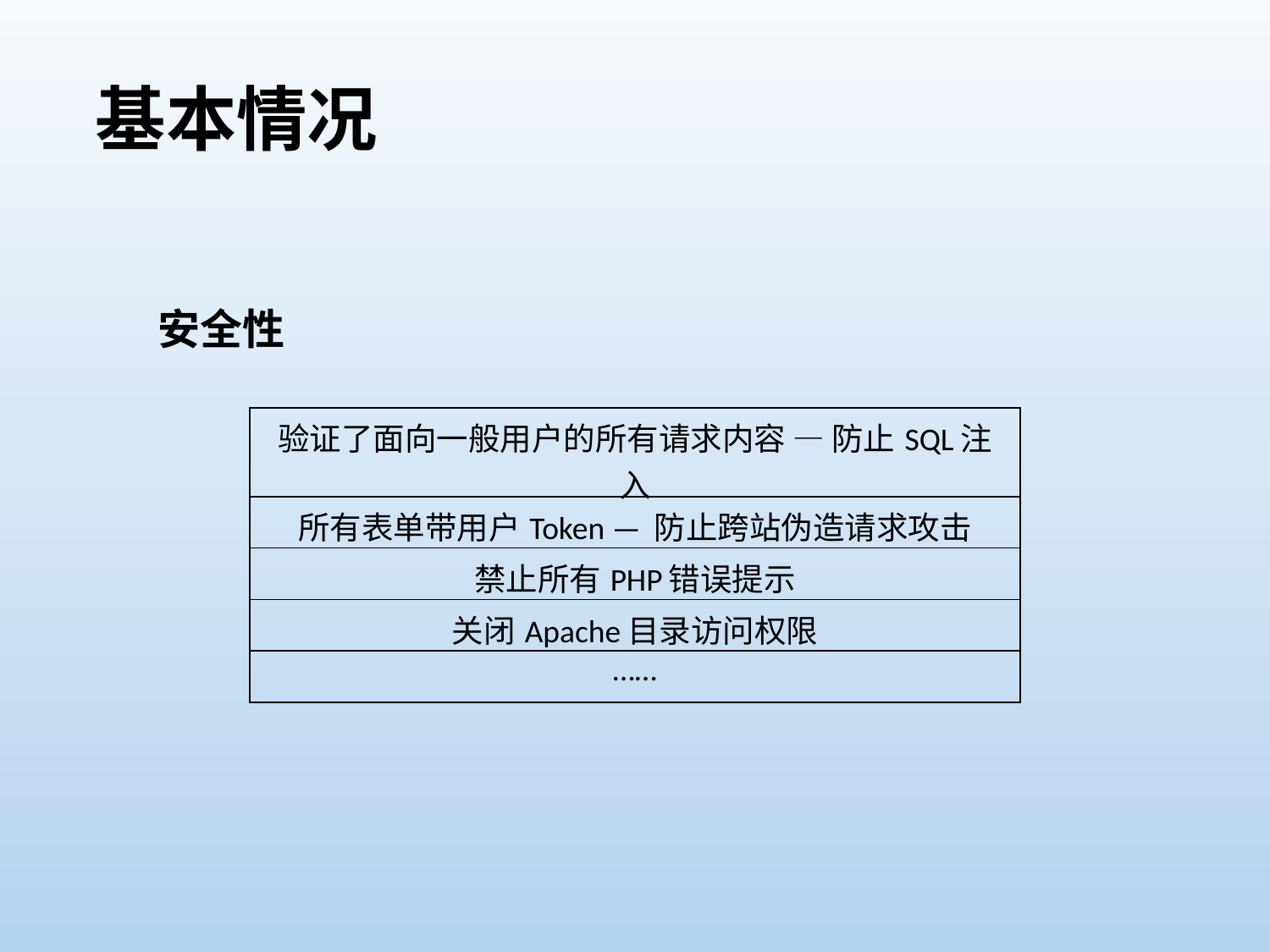

基本情况
安全性
| 验证了面向一般用户的所有请求内容 — 防止SQL注入 |
| --- |
| 所有表单带用户Token — 防止跨站伪造请求攻击 |
| 禁止所有PHP错误提示 |
| 关闭Apache目录访问权限 |
| …… |